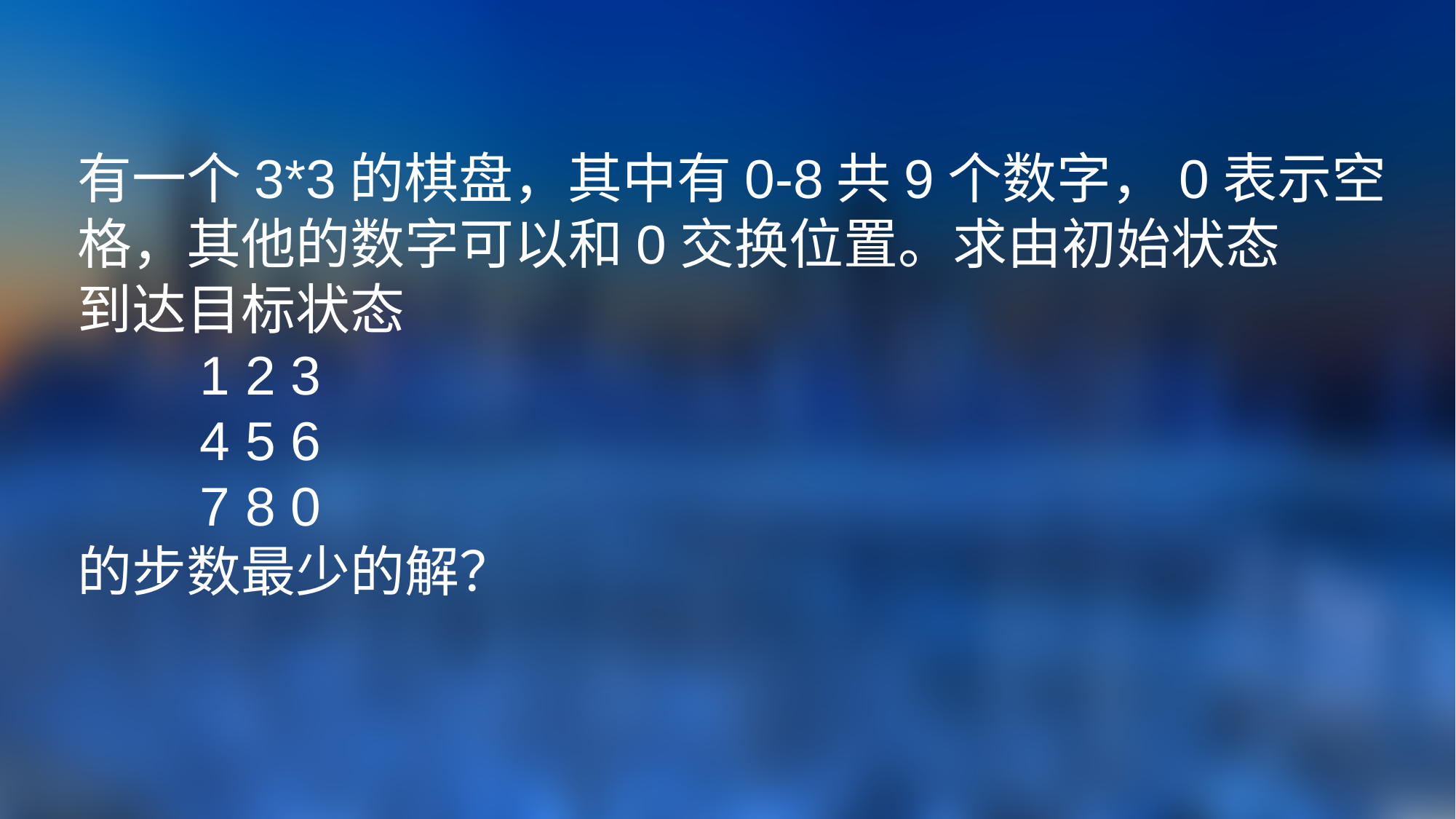

有一个3*3的棋盘，其中有0-8共9个数字，0表示空格，其他的数字可以和0交换位置。求由初始状态
到达目标状态
　　1 2 3
　　4 5 6
　　7 8 0
的步数最少的解？